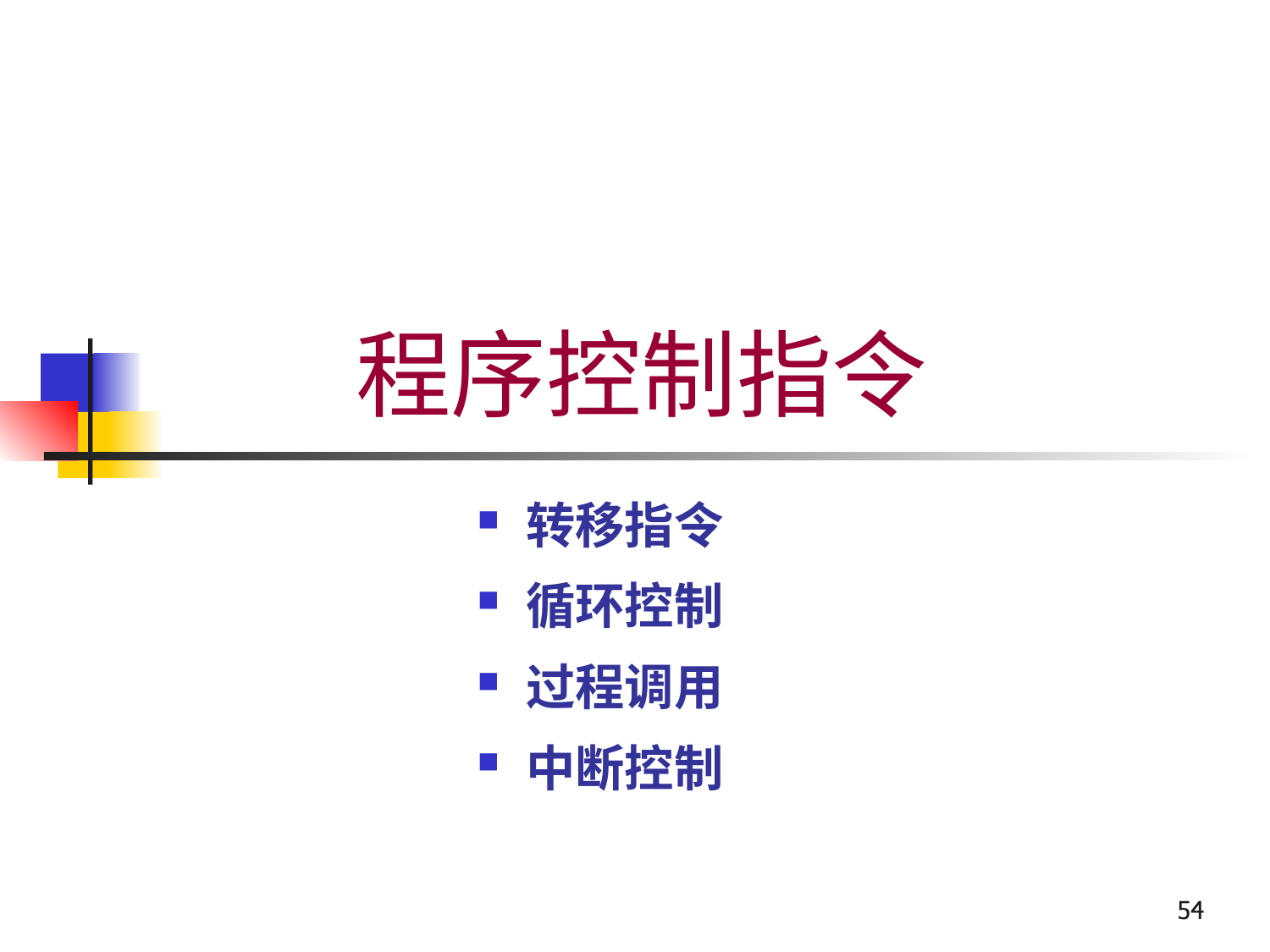

# 程序控制指令
转移指令
循环控制
过程调用
中断控制
54